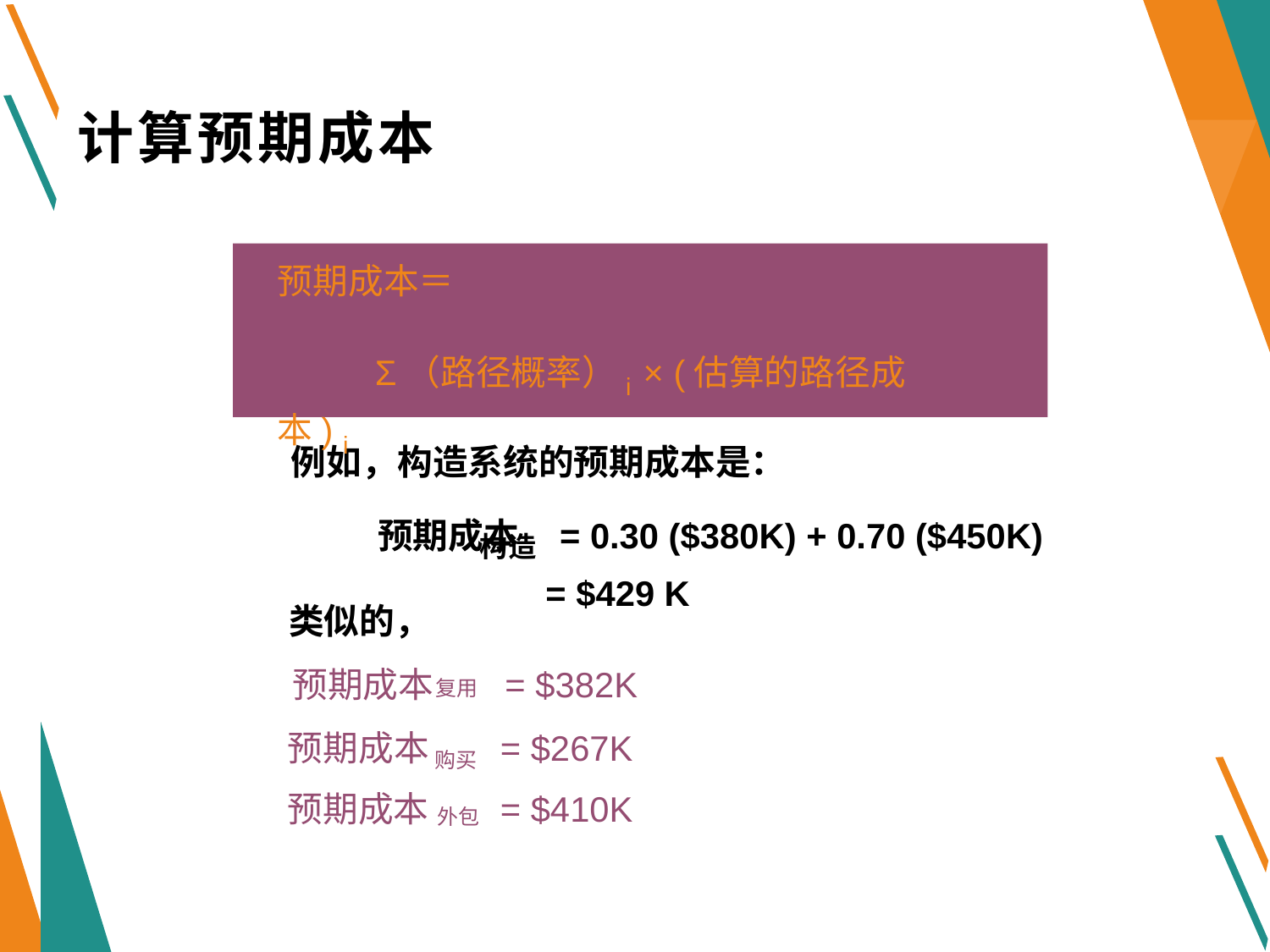

# 计算预期成本

预期成本＝

          Σ（路径概率）i × (估算的路径成本) i
例如，构造系统的预期成本是：

预期成本    = 0.30 ($380K) + 0.70 ($450K)

构造
 = $429 K

类似的，

预期成本        = $382K

复用

预期成本        = $267K

 购买
预期成本        = $410K
外包
35